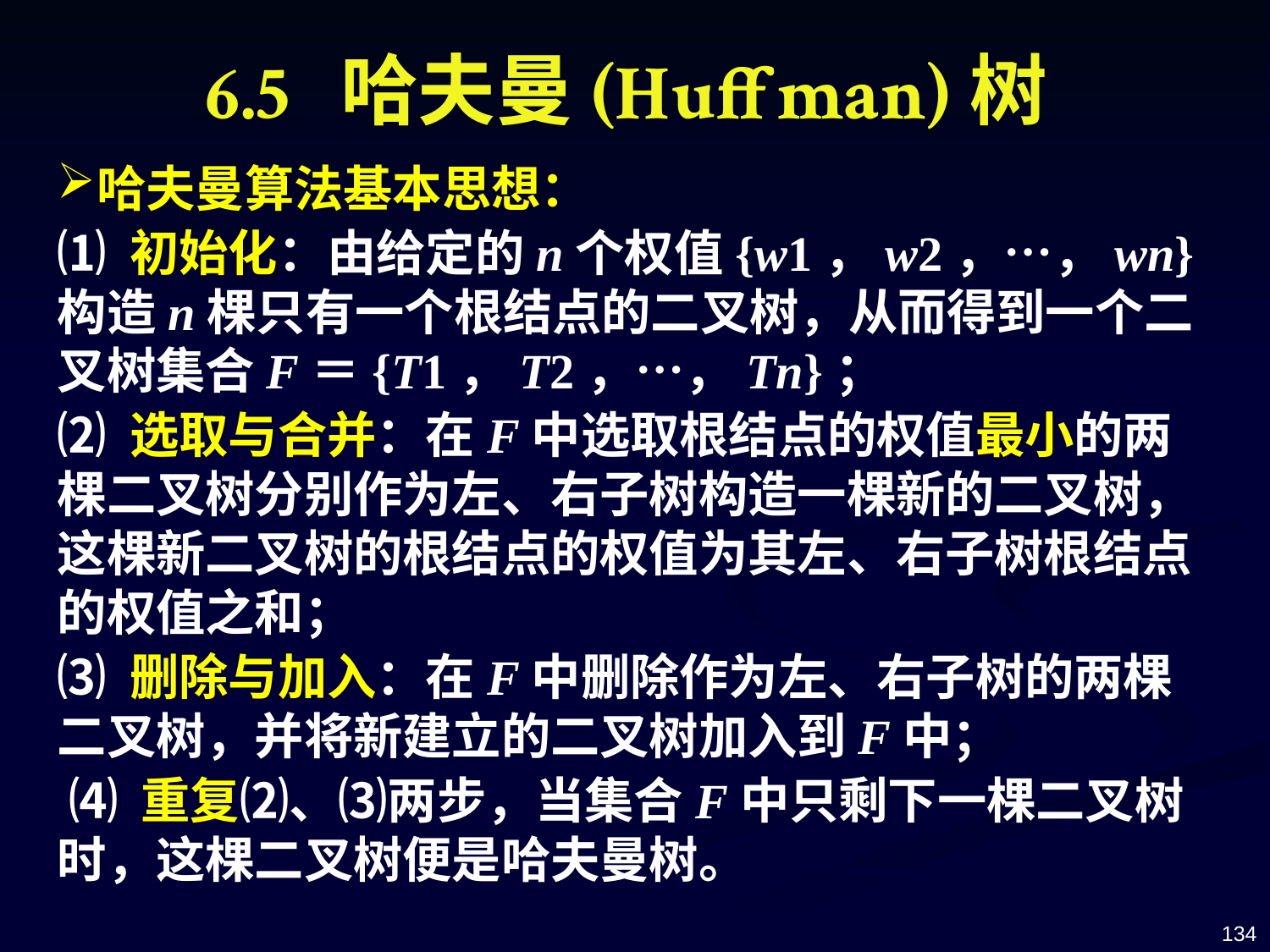

# 6.5  哈夫曼(Huffman)树
哈夫曼算法基本思想：
⑴ 初始化：由给定的n个权值{w1，w2，…，wn}构造n棵只有一个根结点的二叉树，从而得到一个二叉树集合F＝{T1，T2，…，Tn}；
⑵ 选取与合并：在F中选取根结点的权值最小的两棵二叉树分别作为左、右子树构造一棵新的二叉树，这棵新二叉树的根结点的权值为其左、右子树根结点的权值之和；
⑶ 删除与加入：在F中删除作为左、右子树的两棵二叉树，并将新建立的二叉树加入到F中；
 ⑷ 重复⑵、⑶两步，当集合F中只剩下一棵二叉树时，这棵二叉树便是哈夫曼树。
134